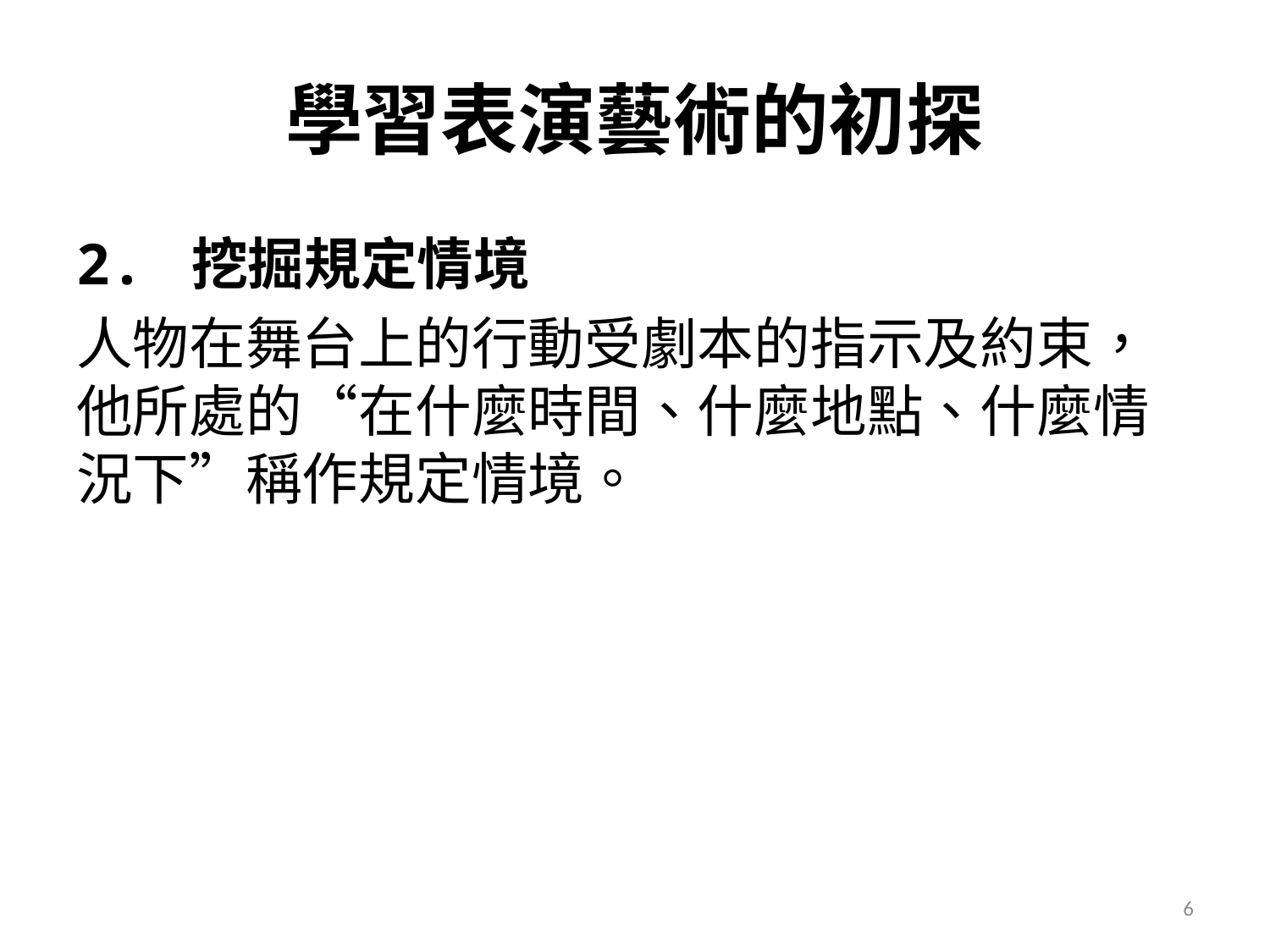

# 學習表演藝術的初探
2. 挖掘規定情境
人物在舞台上的行動受劇本的指示及約束，他所處的“在什麼時間、什麼地點、什麼情況下”稱作規定情境。

6